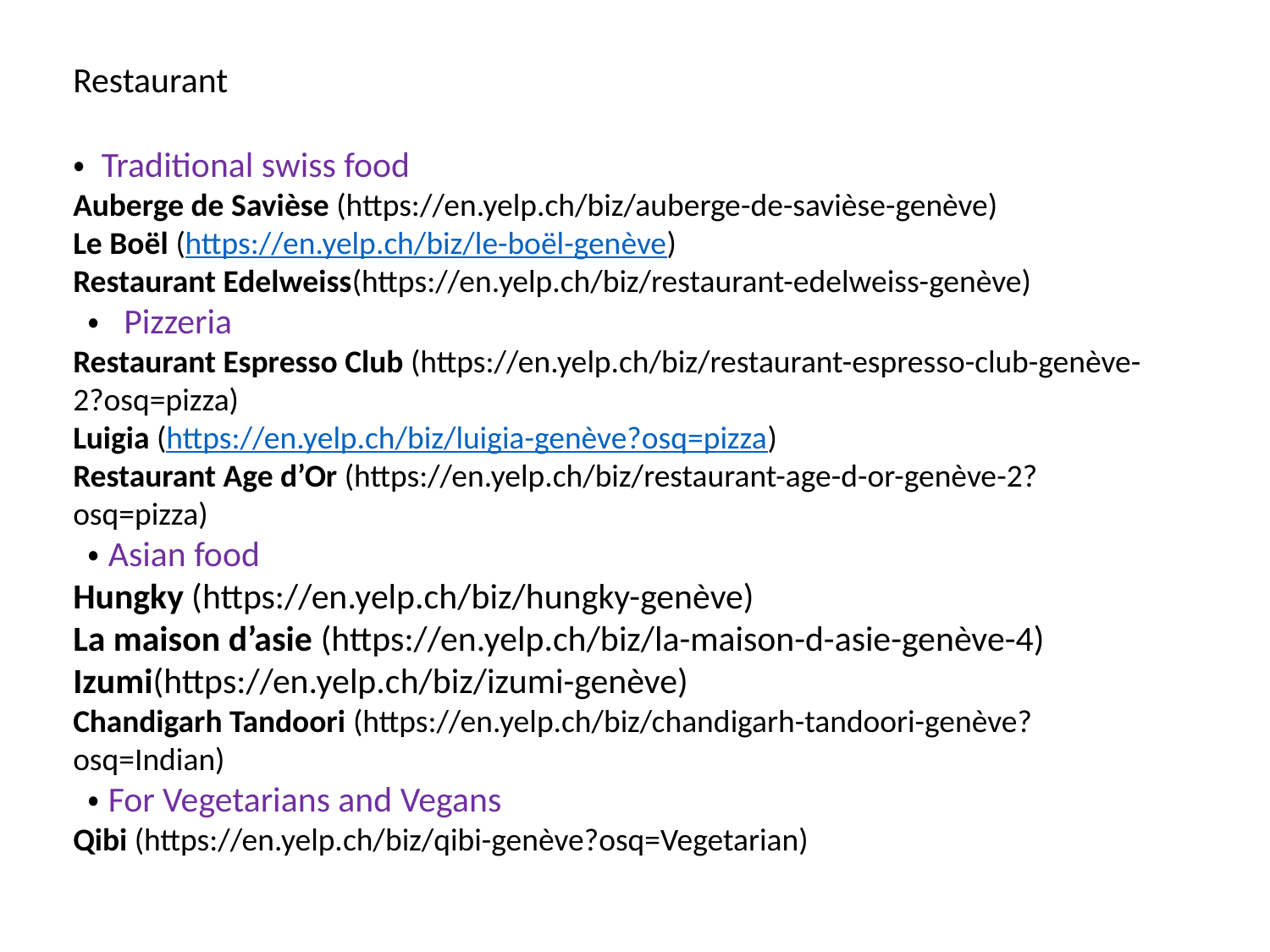

Restaurant

・ Traditional swiss food
Auberge de Savièse (https://en.yelp.ch/biz/auberge-de-savièse-genève)
Le Boël (https://en.yelp.ch/biz/le-boël-genève)
Restaurant Edelweiss(https://en.yelp.ch/biz/restaurant-edelweiss-genève)
 ・  Pizzeria
Restaurant Espresso Club (https://en.yelp.ch/biz/restaurant-espresso-club-genève-2?osq=pizza)
Luigia (https://en.yelp.ch/biz/luigia-genève?osq=pizza)
Restaurant Age d’Or (https://en.yelp.ch/biz/restaurant-age-d-or-genève-2?osq=pizza)
 ・Asian food
Hungky (https://en.yelp.ch/biz/hungky-genève)
La maison d’asie (https://en.yelp.ch/biz/la-maison-d-asie-genève-4)
Izumi(https://en.yelp.ch/biz/izumi-genève)
Chandigarh Tandoori (https://en.yelp.ch/biz/chandigarh-tandoori-genève?osq=Indian)
 ・For Vegetarians and Vegans
Qibi (https://en.yelp.ch/biz/qibi-genève?osq=Vegetarian)